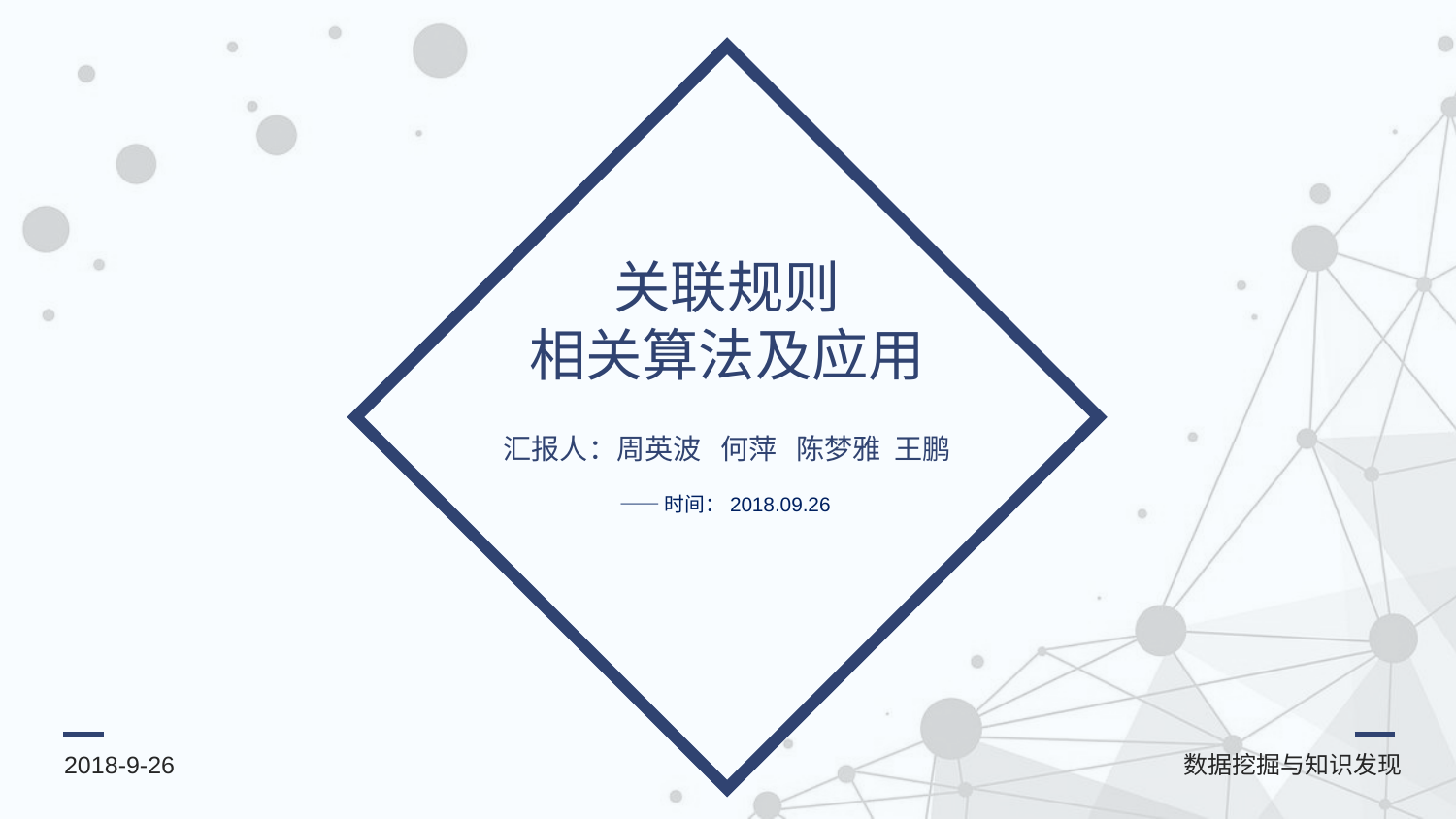

关联规则
相关算法及应用
汇报人：周英波   何萍   陈梦雅  王鹏
——时间：2018.09.26
2018-9-26
数据挖掘与知识发现